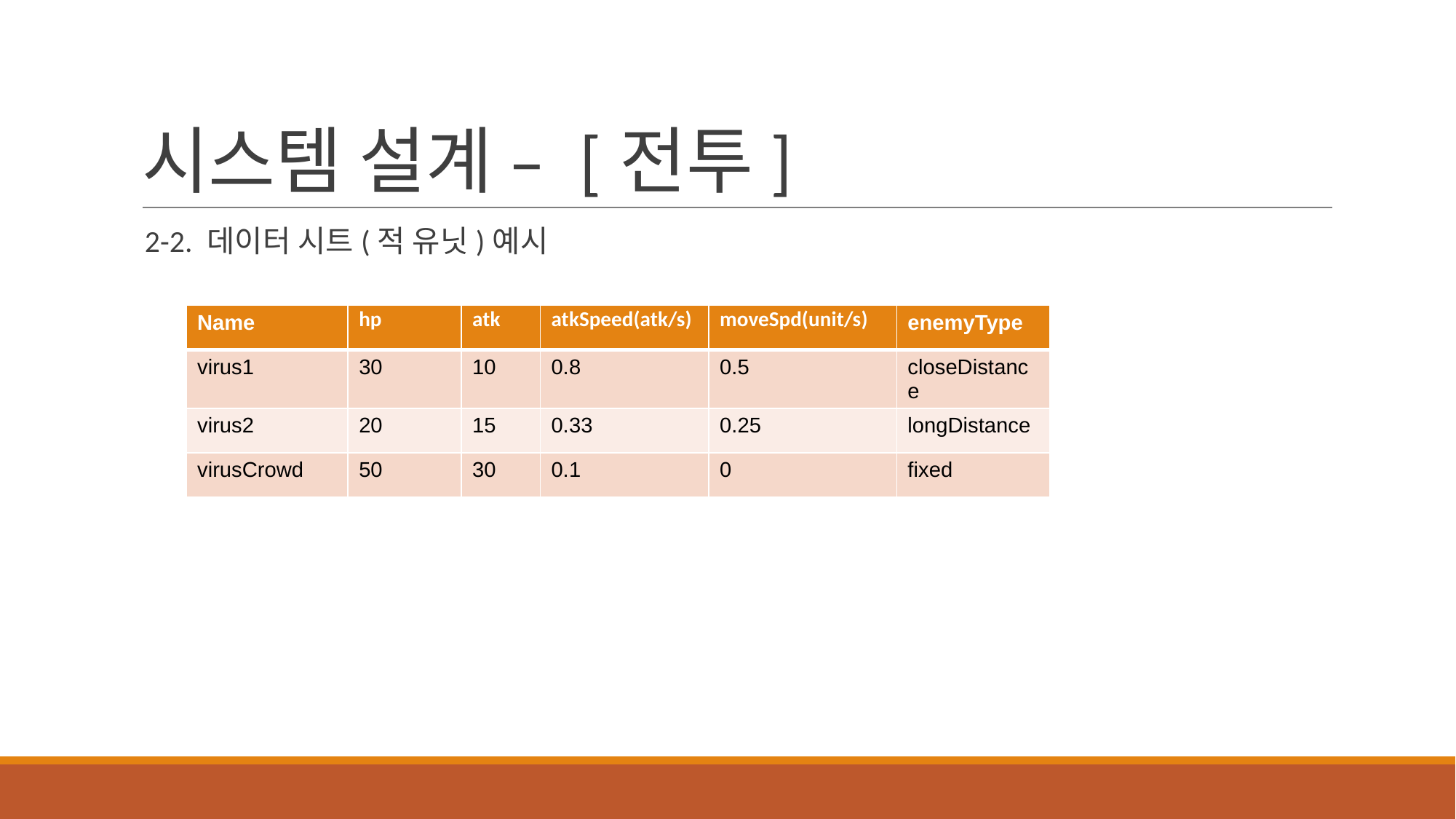

# 시스템 설계 – [전투]
  2-2. 데이터 시트(적 유닛)예시

| Name | hp | atk | atkSpeed(atk/s) | moveSpd(unit/s) | enemyType |
| --- | --- | --- | --- | --- | --- |
| virus1 | 30 | 10 | 0.8 | 0.5 | closeDistance |
| virus2 | 20 | 15 | 0.33 | 0.25 | longDistance |
| virusCrowd | 50 | 30 | 0.1 | 0 | fixed |